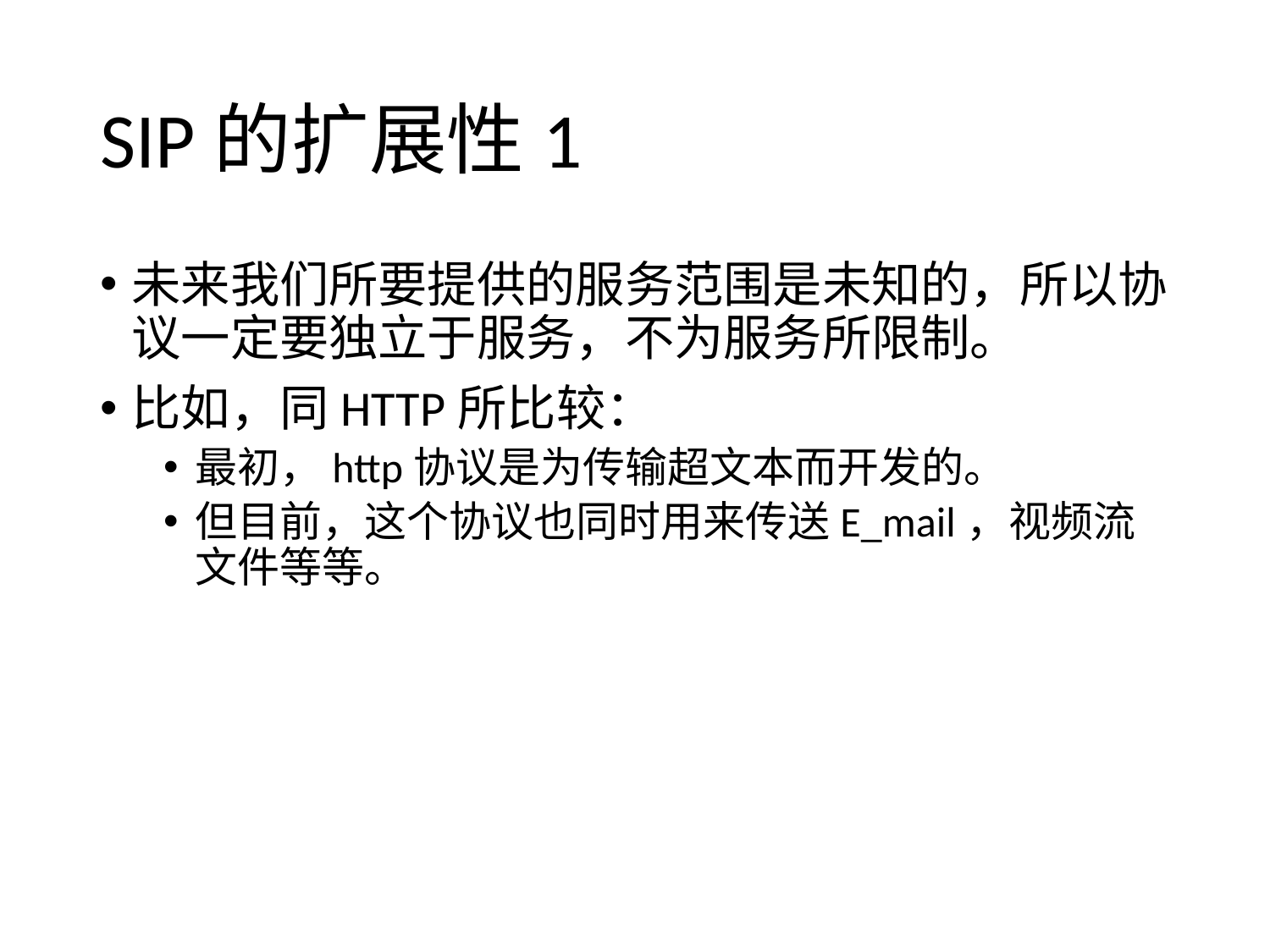

# SIP的扩展性1
未来我们所要提供的服务范围是未知的，所以协议一定要独立于服务，不为服务所限制。
比如，同HTTP所比较：
最初，http协议是为传输超文本而开发的。
但目前，这个协议也同时用来传送E_mail，视频流文件等等。